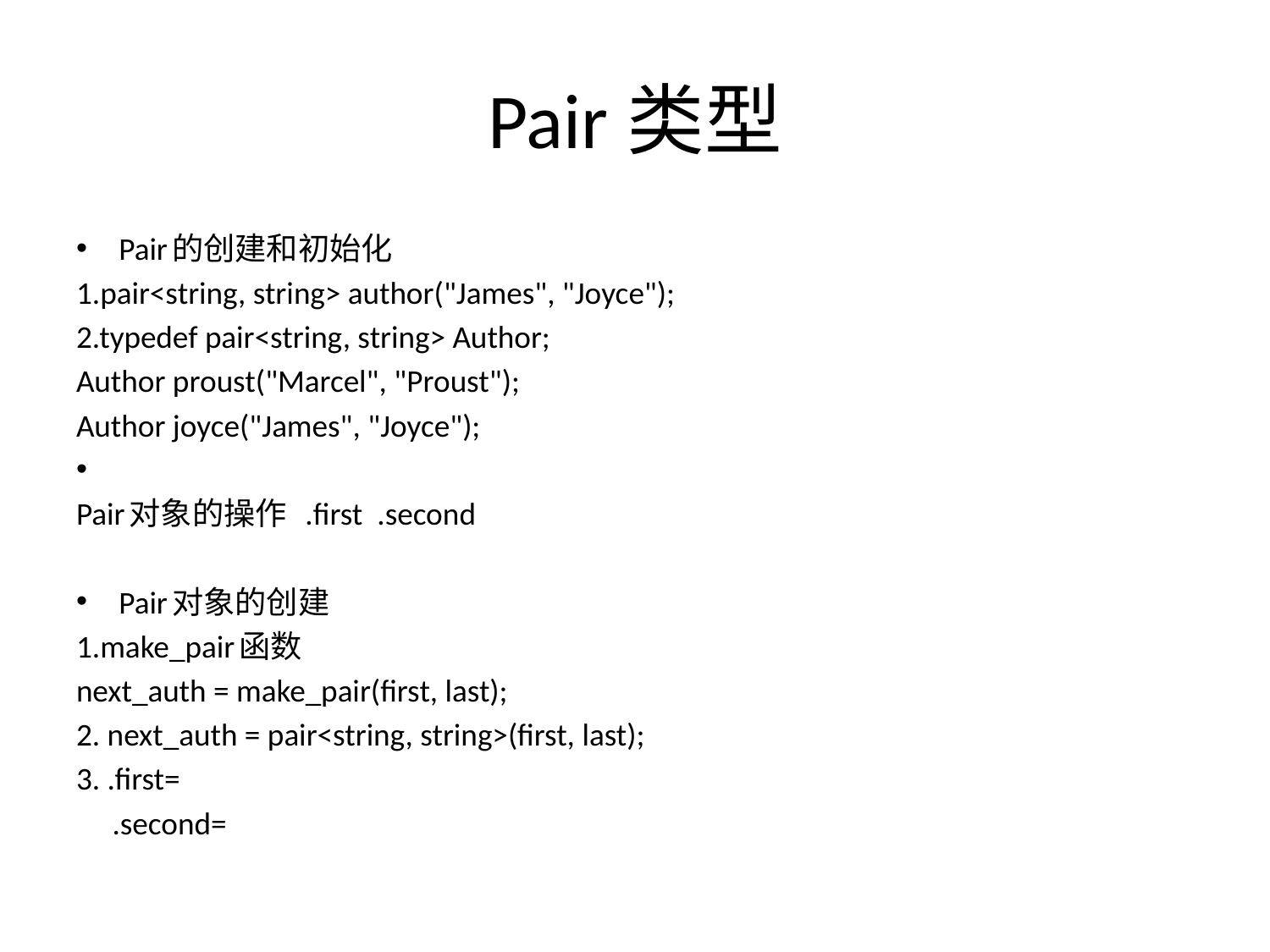

# Pair类型
Pair的创建和初始化
1.pair<string, string> author("James", "Joyce");
2.typedef pair<string, string> Author;
Author proust("Marcel", "Proust");
Author joyce("James", "Joyce");

Pair对象的操作  .first  .second

Pair对象的创建
1.make­_pair函数
next_auth = make_pair(first, last);
2. next_auth = pair<string, string>(first, last);
3. .first=
     .second=